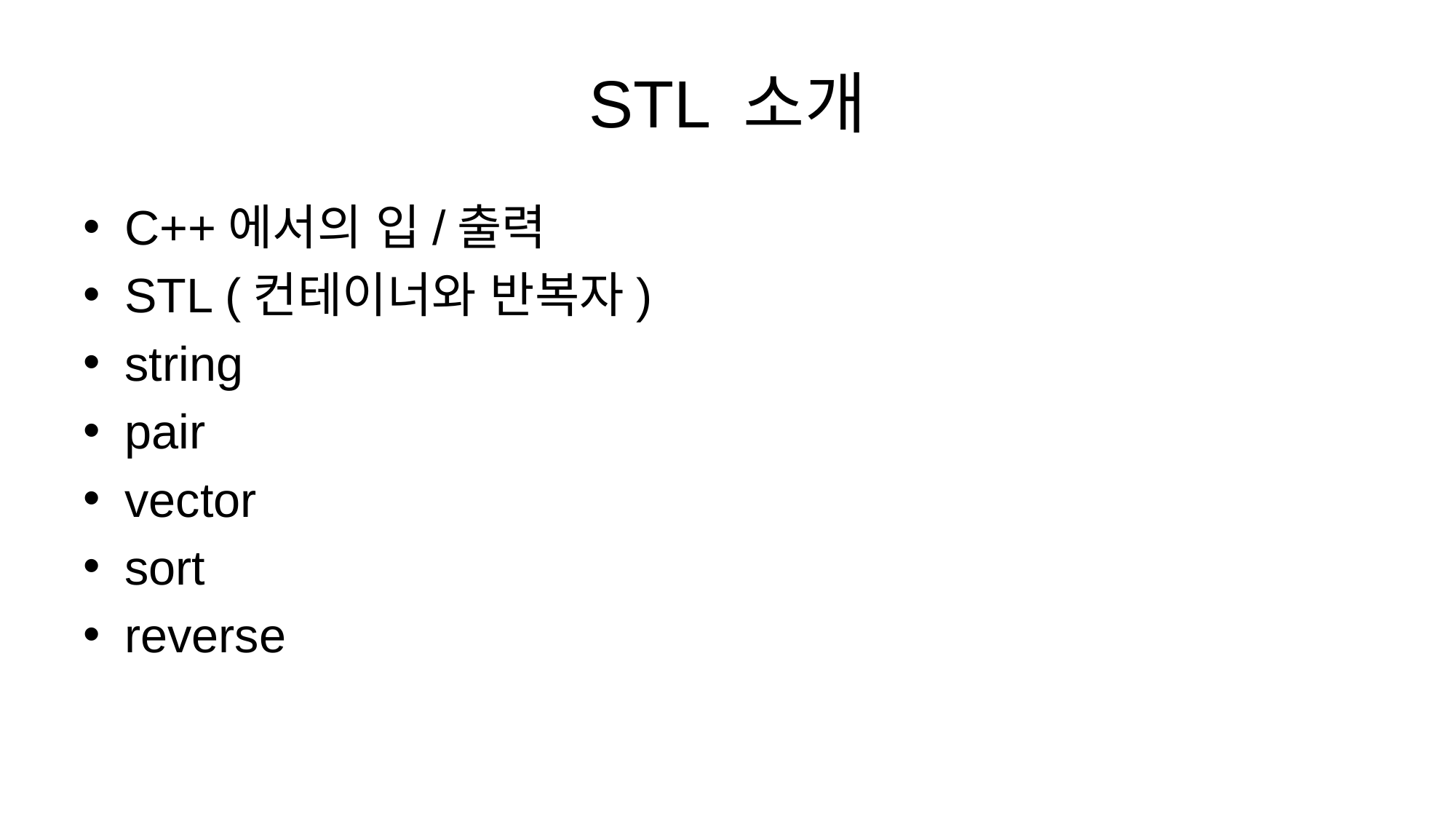

# STL 소개
C++에서의 입/출력
STL (컨테이너와 반복자)
string
pair
vector
sort
reverse